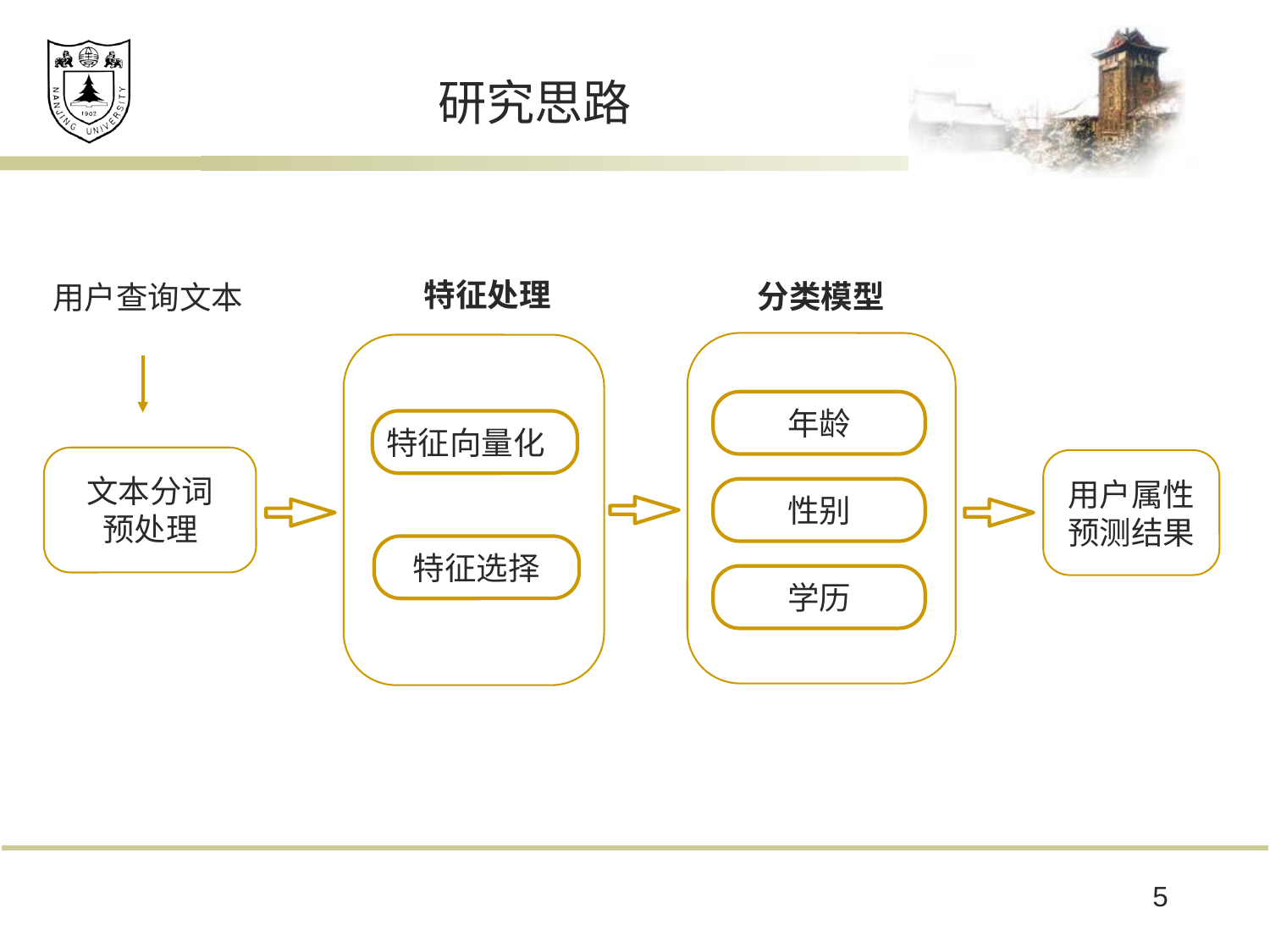

研究思路
分类模型
用户查询文本
特征处理

年龄
特征向量化
文本分词
预处理
用户属性预测结果
性别

特征选择
学历
5